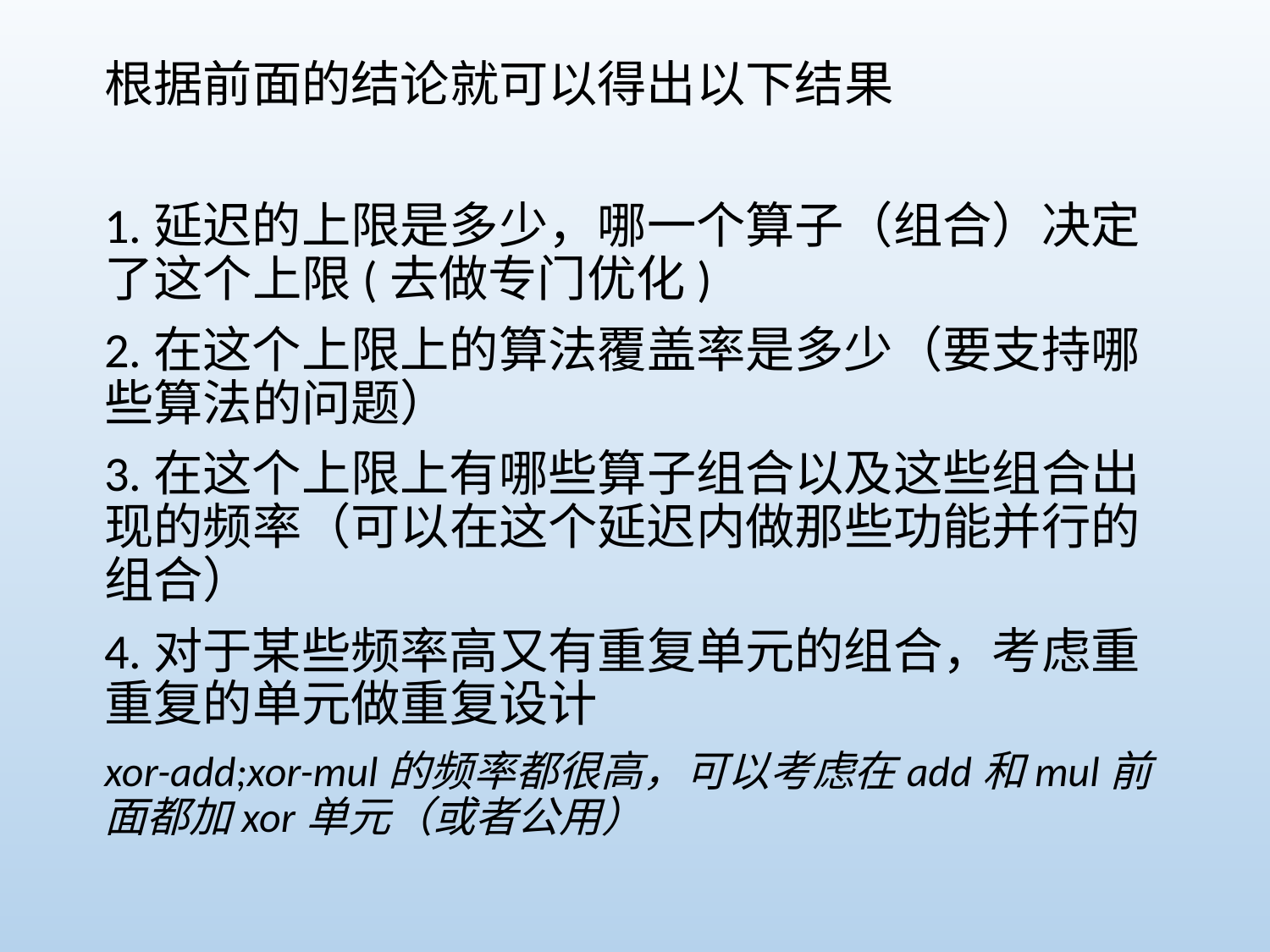

根据前面的结论就可以得出以下结果

1.延迟的上限是多少，哪一个算子（组合）决定了这个上限(去做专门优化)
2.在这个上限上的算法覆盖率是多少（要支持哪些算法的问题）
3.在这个上限上有哪些算子组合以及这些组合出现的频率（可以在这个延迟内做那些功能并行的组合）
4.对于某些频率高又有重复单元的组合，考虑重重复的单元做重复设计
xor-add;xor-mul的频率都很高，可以考虑在add和mul前面都加xor单元（或者公用）